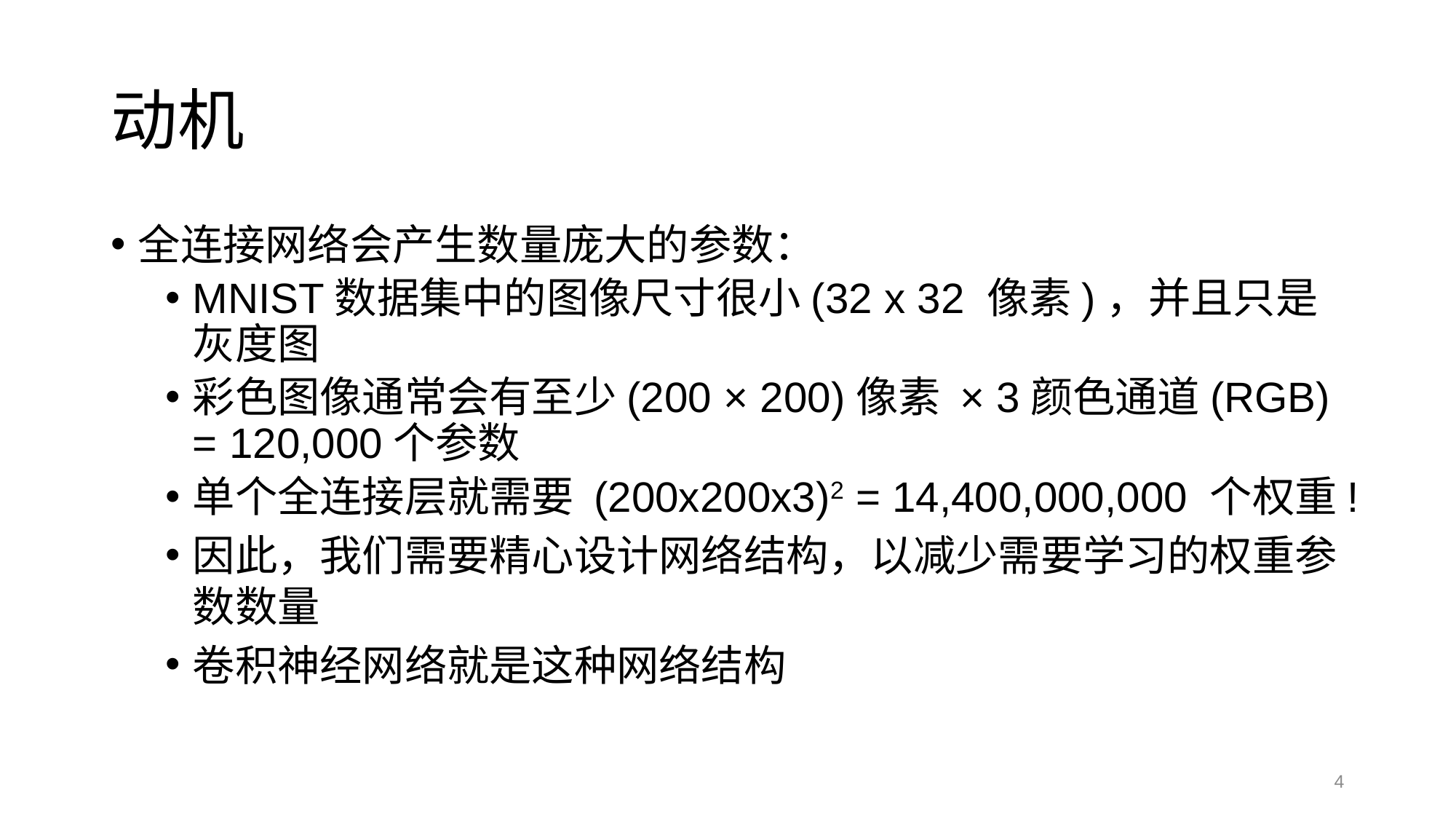

# 动机
全连接网络会产生数量庞大的参数：
MNIST数据集中的图像尺寸很小(32 x 32 像素)，并且只是灰度图
彩色图像通常会有至少(200 × 200)像素 × 3颜色通道(RGB) = 120,000个参数
单个全连接层就需要 (200x200x3)2 = 14,400,000,000 个权重!
因此，我们需要精心设计网络结构，以减少需要学习的权重参数数量
卷积神经网络就是这种网络结构

4